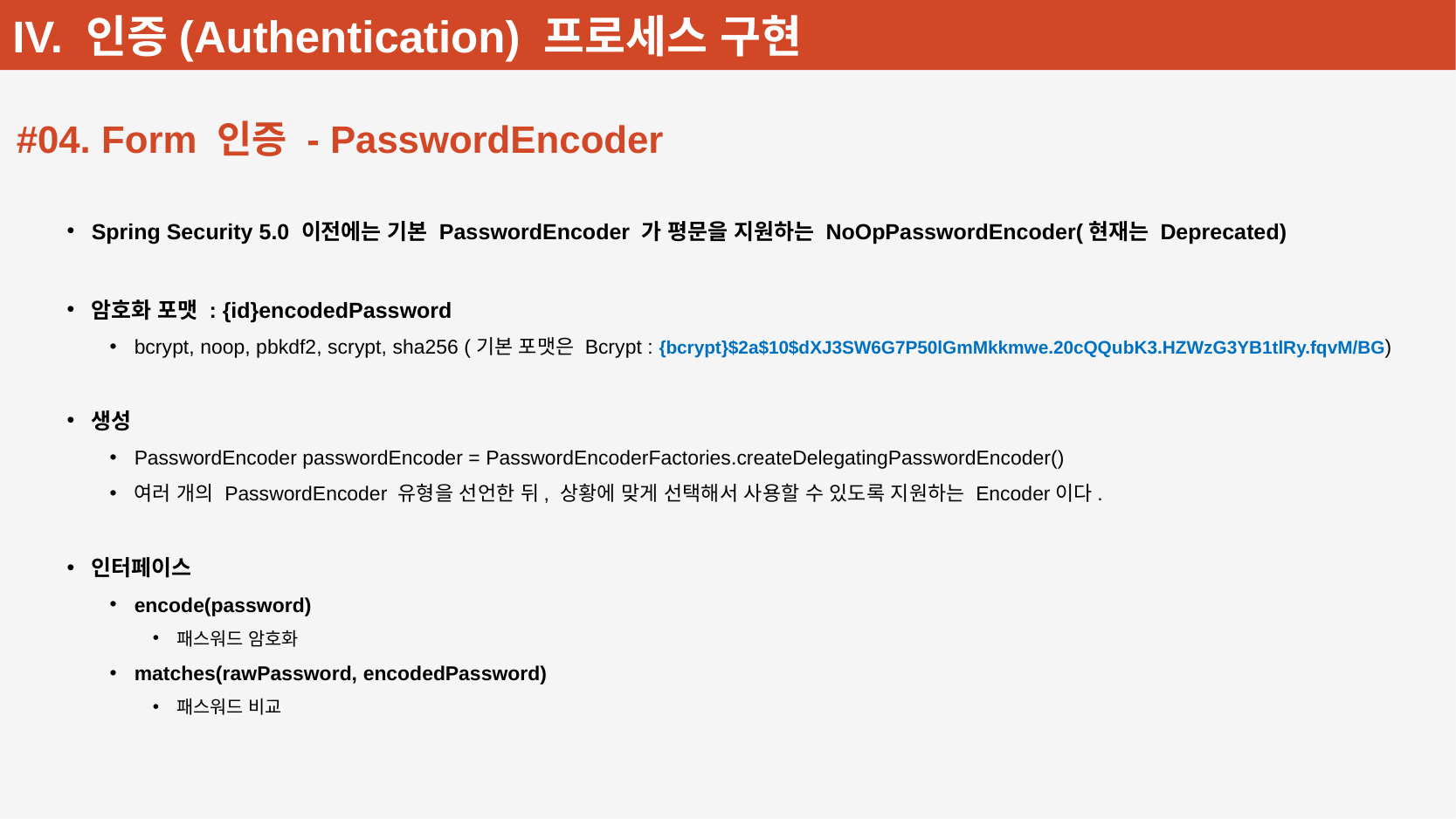

#04. Form 인증 - PasswordEncoder
Spring Security 5.0 이전에는 기본 PasswordEncoder 가 평문을 지원하는 NoOpPasswordEncoder(현재는 Deprecated)

암호화 포맷 : {id}encodedPassword
bcrypt, noop, pbkdf2, scrypt, sha256 (기본 포맷은 Bcrypt : {bcrypt}$2a$10$dXJ3SW6G7P50lGmMkkmwe.20cQQubK3.HZWzG3YB1tlRy.fqvM/BG)

생성
PasswordEncoder passwordEncoder = PasswordEncoderFactories.createDelegatingPasswordEncoder()
여러 개의 PasswordEncoder 유형을 선언한 뒤, 상황에 맞게 선택해서 사용할 수 있도록 지원하는 Encoder이다.

인터페이스
encode(password)
패스워드 암호화
matches(rawPassword, encodedPassword)
패스워드 비교